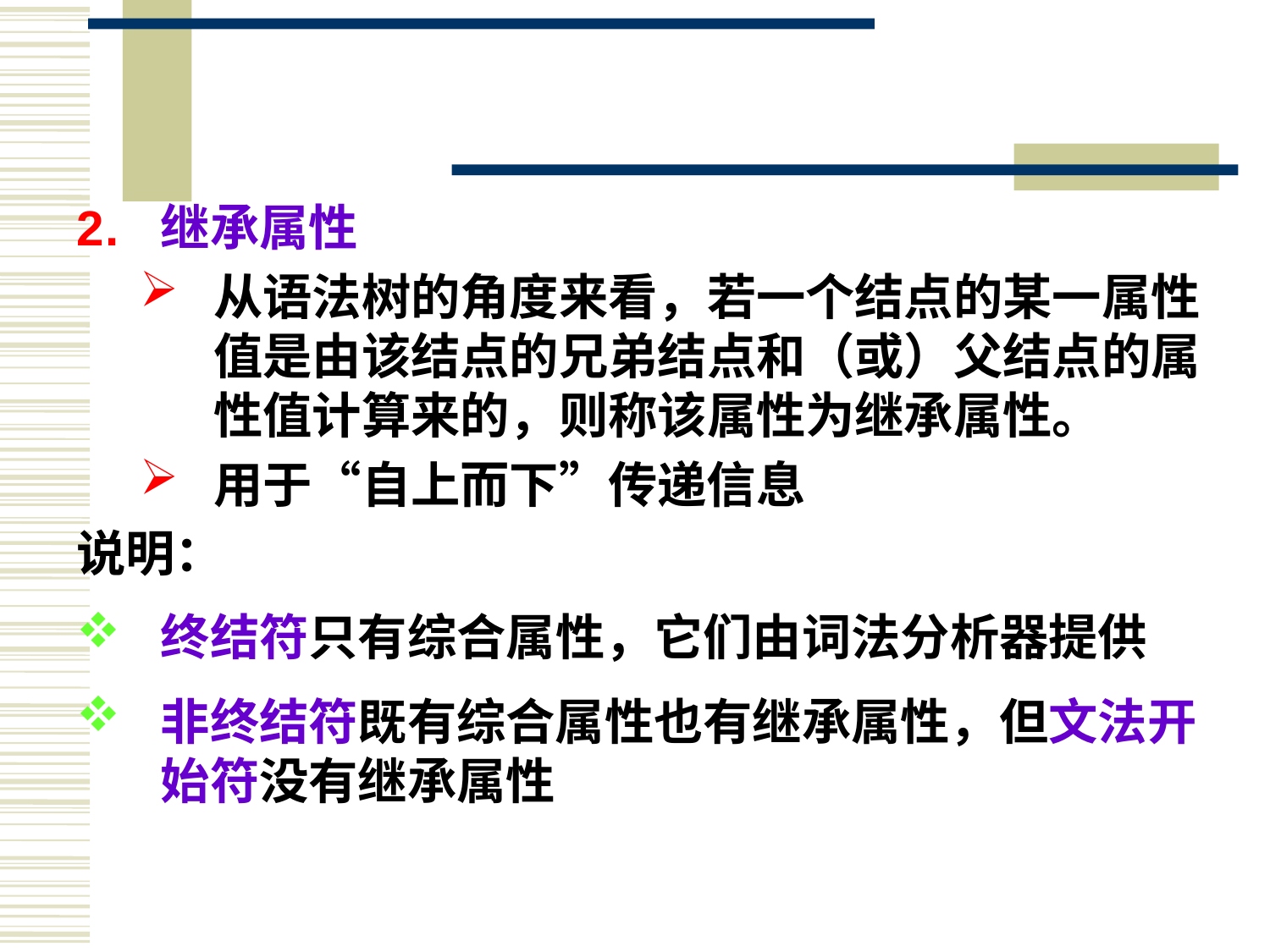

#
继承属性
从语法树的角度来看，若一个结点的某一属性值是由该结点的兄弟结点和（或）父结点的属性值计算来的，则称该属性为继承属性。
用于“自上而下”传递信息
说明：
终结符只有综合属性，它们由词法分析器提供
非终结符既有综合属性也有继承属性，但文法开始符没有继承属性